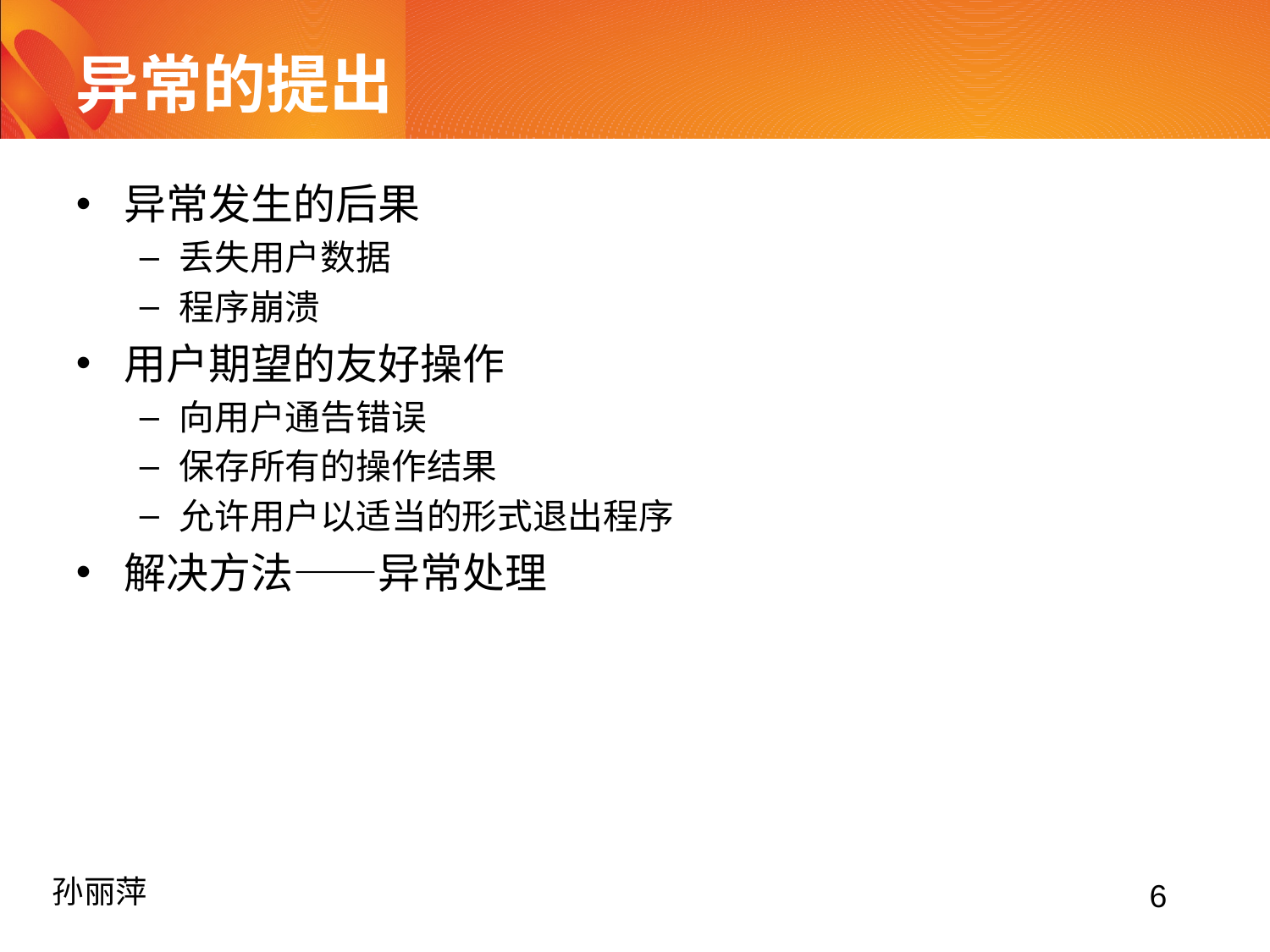

# 异常的提出
异常发生的后果
丢失用户数据
程序崩溃
用户期望的友好操作
向用户通告错误
保存所有的操作结果
允许用户以适当的形式退出程序
解决方法——异常处理